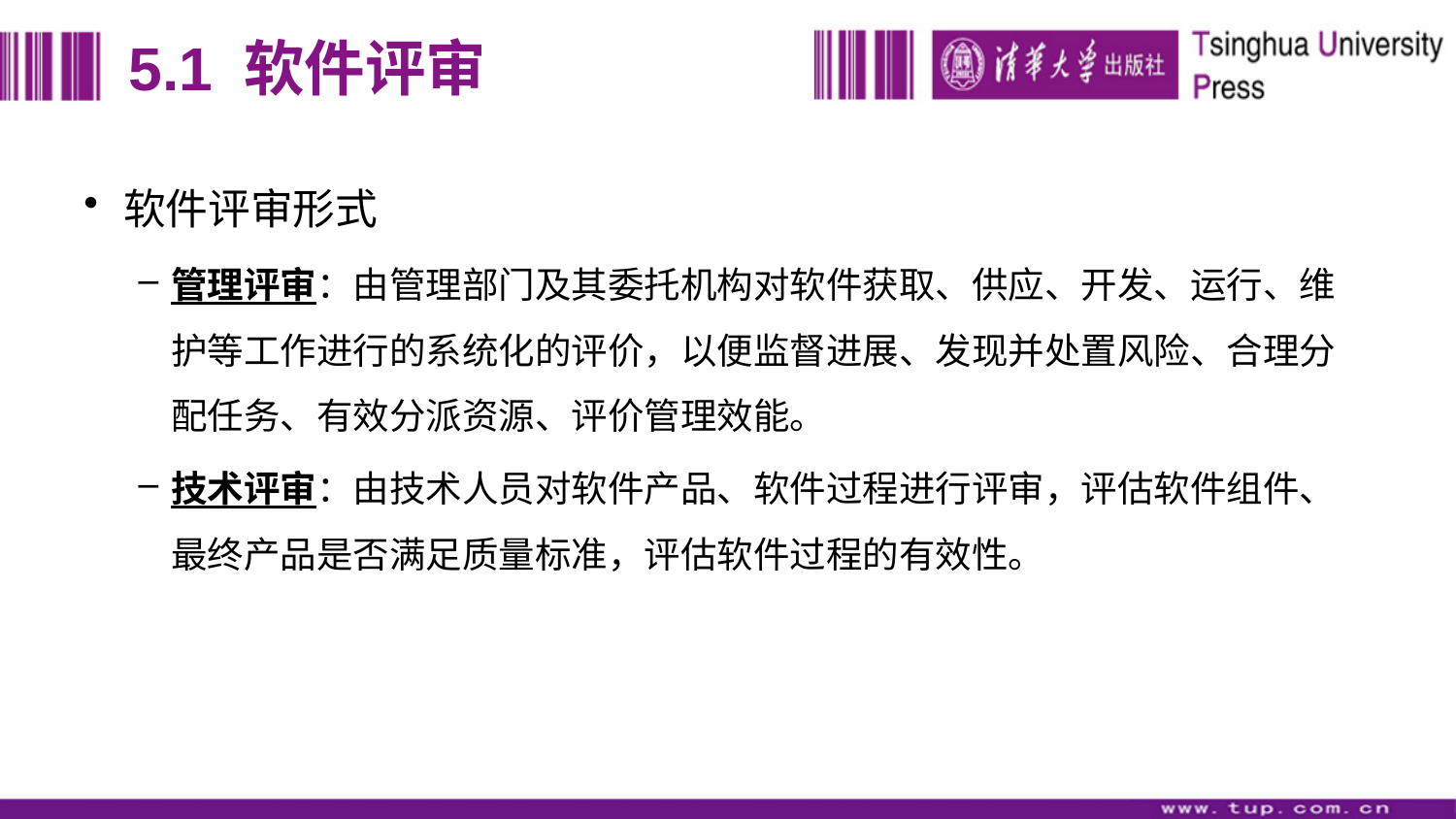

# 5.1 软件评审
软件评审形式
管理评审：由管理部门及其委托机构对软件获取、供应、开发、运行、维护等工作进行的系统化的评价，以便监督进展、发现并处置风险、合理分配任务、有效分派资源、评价管理效能。
技术评审：由技术人员对软件产品、软件过程进行评审，评估软件组件、最终产品是否满足质量标准，评估软件过程的有效性。